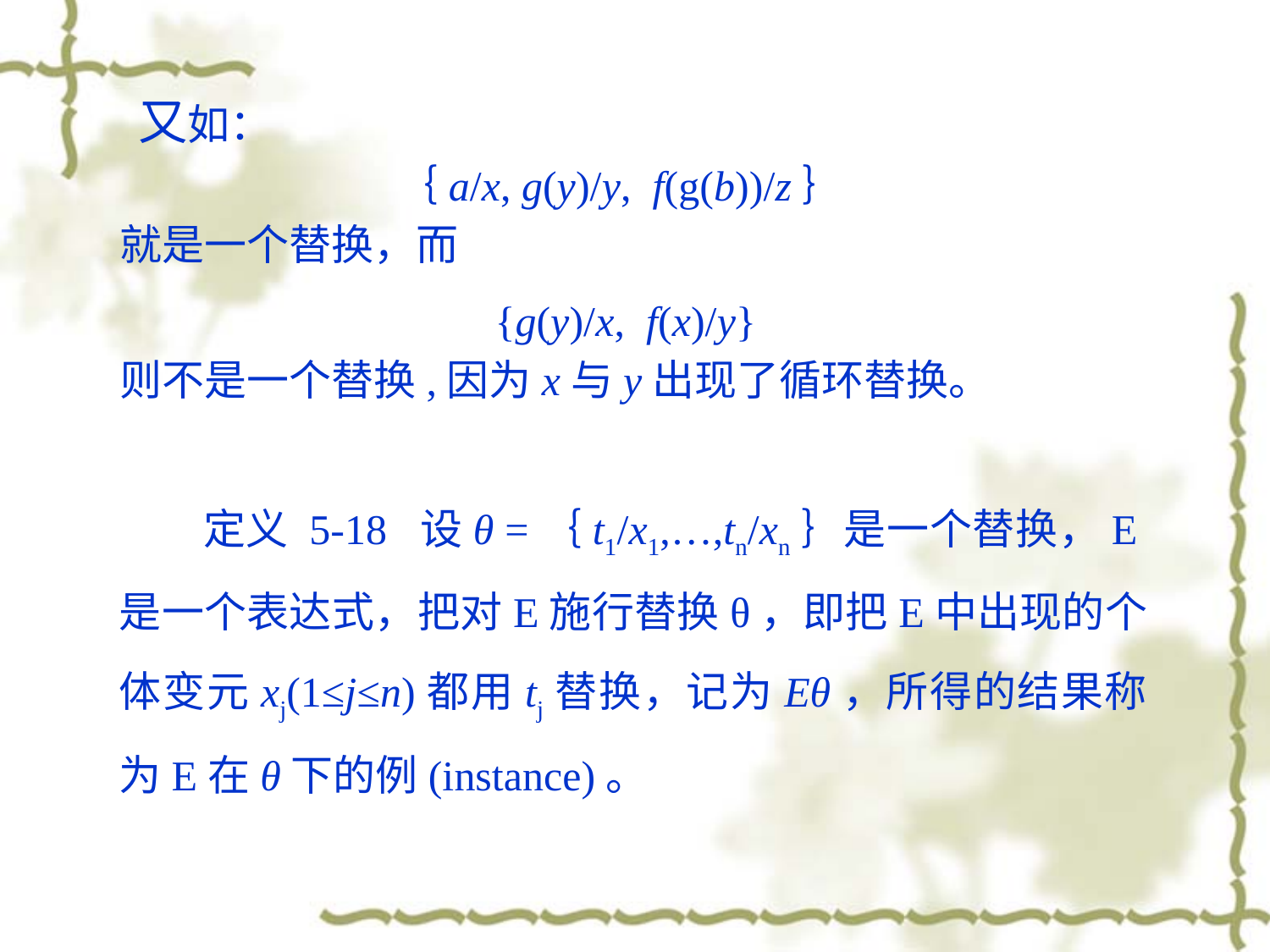

又如：
                                 ｛a/x, g(y)/y,  f(g(b))/z｝
    就是一个替换，而
                                        {g(y)/x,  f(x)/y}
    则不是一个替换,因为x与y出现了循环替换。

            定义 5-18  设θ =｛t1/x1,…,tn/xn｝是一个替换，E是一个表达式，把对E施行替换θ，即把E中出现的个体变元xj(1≤j≤n)都用tj替换，记为Eθ，所得的结果称为E在θ下的例(instance)。